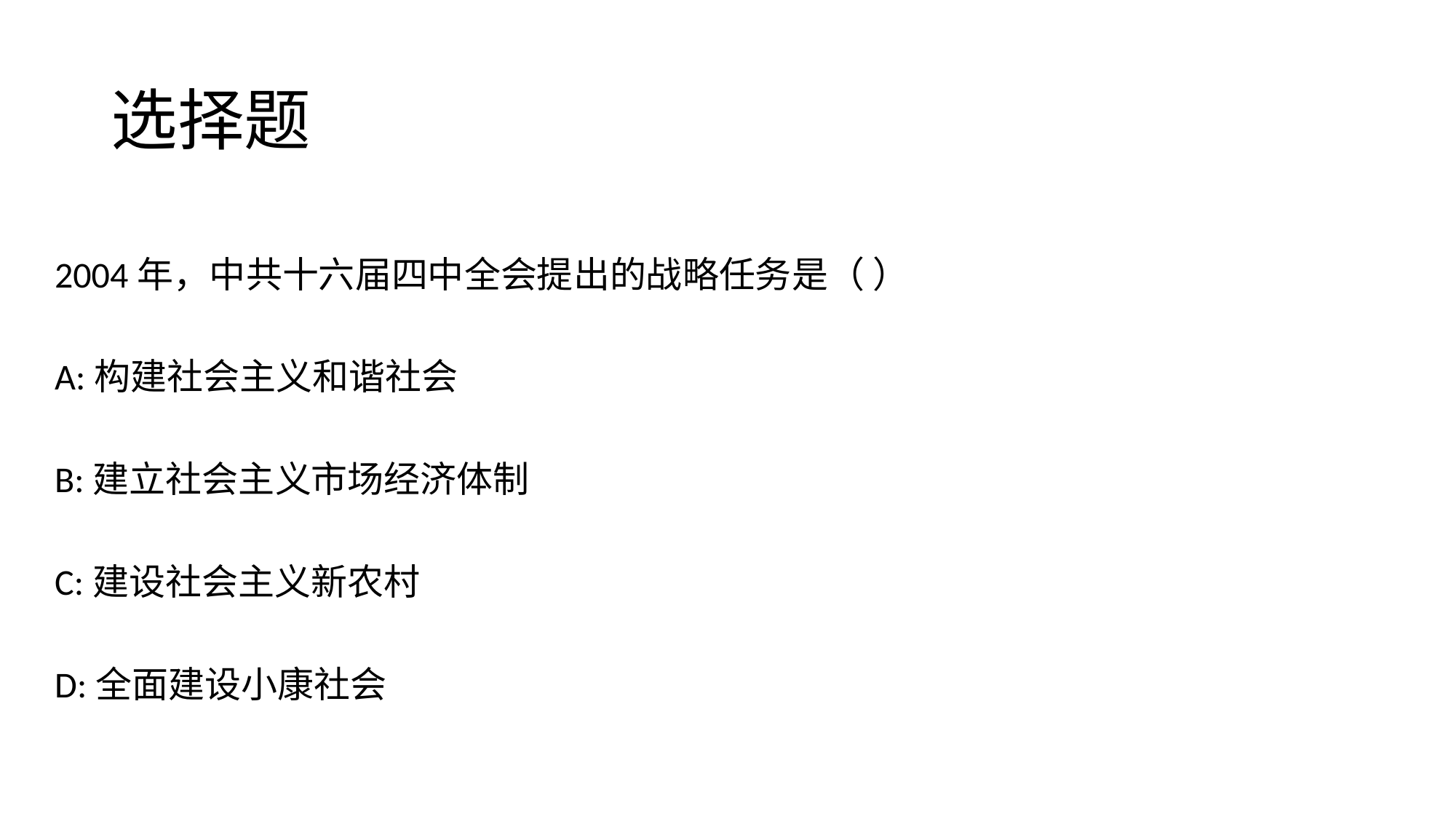

# 选择题
2004年，中共十六届四中全会提出的战略任务是（ ）
A:构建社会主义和谐社会
B:建立社会主义市场经济体制
C:建设社会主义新农村
D:全面建设小康社会